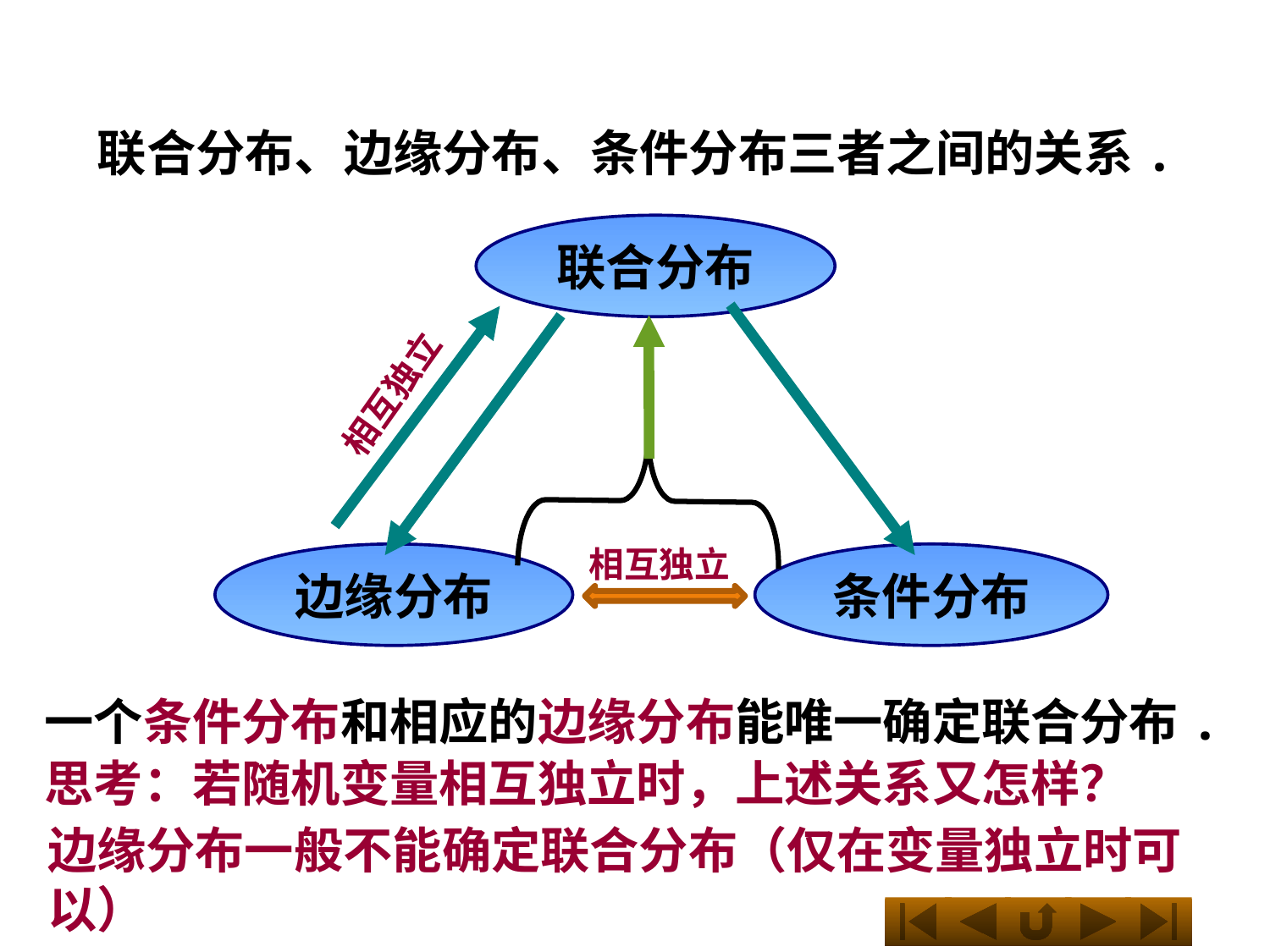

联合分布、边缘分布、条件分布三者之间的关系.
联合分布

相互独立

相互独立

边缘分布
条件分布
 一个条件分布和相应的边缘分布能唯一确定联合分布.
 思考：若随机变量相互独立时，上述关系又怎样？
边缘分布一般不能确定联合分布（仅在变量独立时可以）